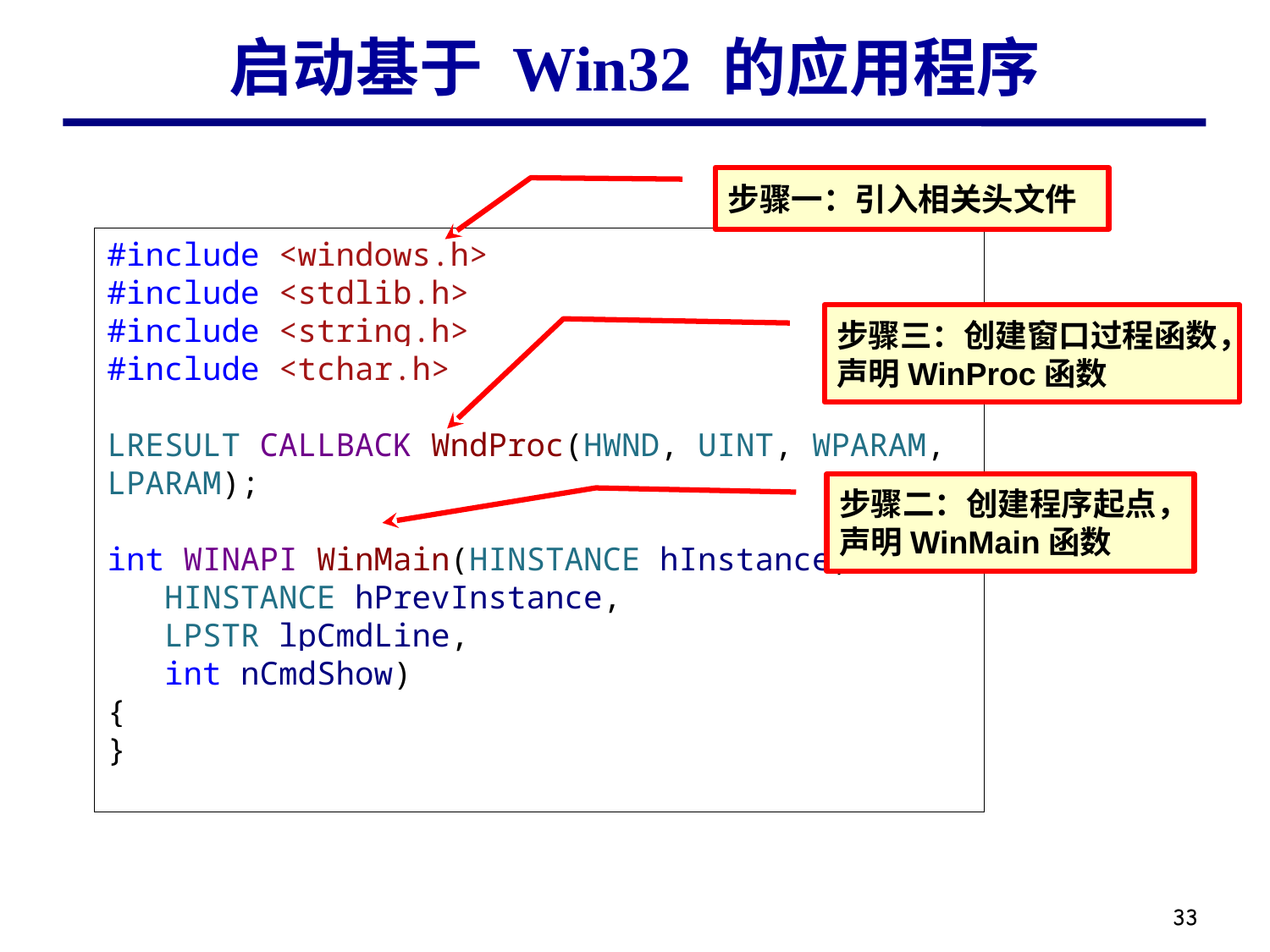

# 启动基于 Win32 的应用程序
步骤一：引入相关头文件
#include <windows.h>
#include <stdlib.h>
#include <string.h>
#include <tchar.h>

LRESULT CALLBACK WndProc(HWND, UINT, WPARAM, LPARAM);

int WINAPI WinMain(HINSTANCE hInstance,
   HINSTANCE hPrevInstance,
   LPSTR lpCmdLine,
   int nCmdShow)
{
}

步骤三：创建窗口过程函数，
声明WinProc函数
步骤二：创建程序起点，
声明WinMain函数